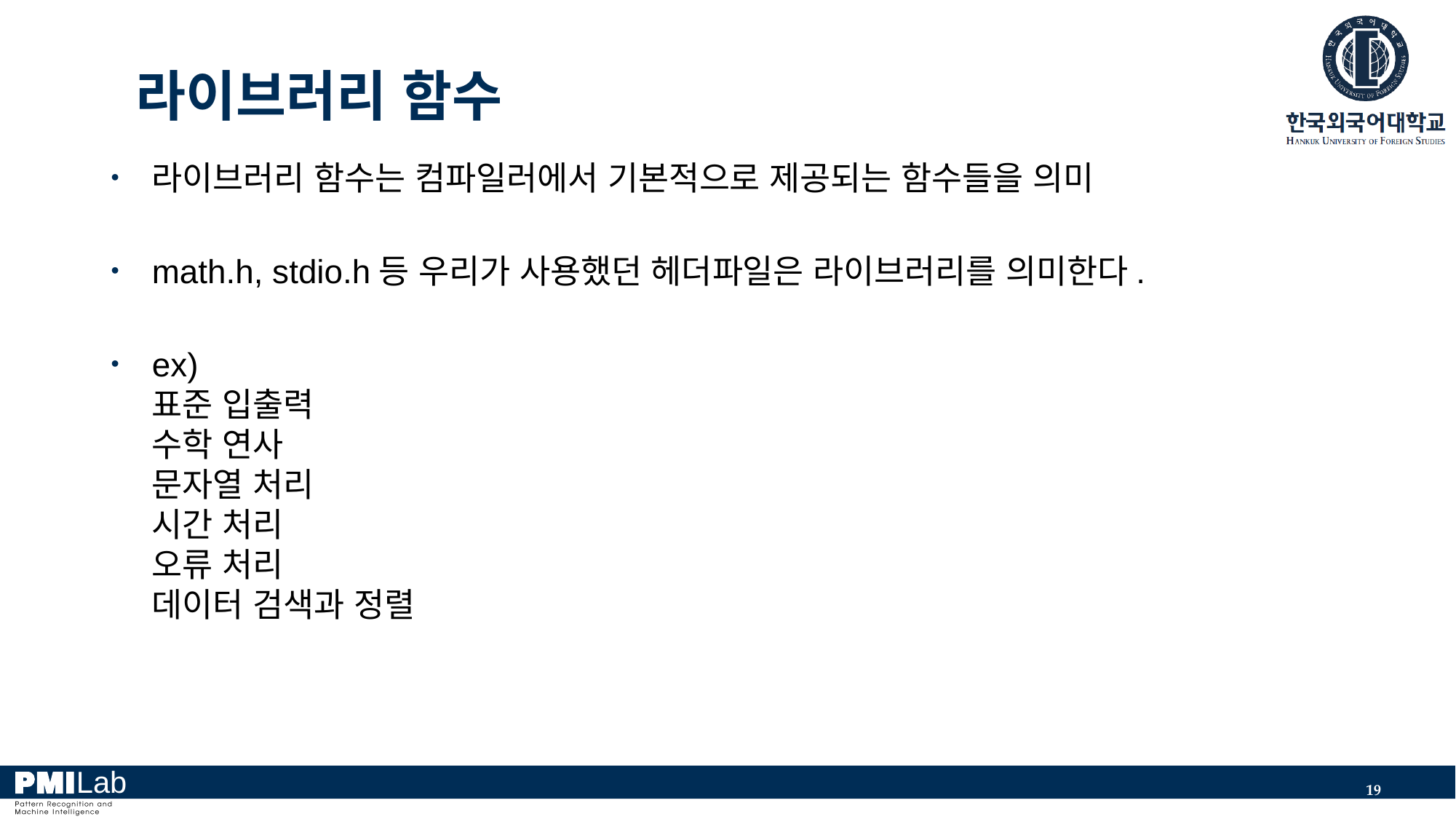

# 라이브러리 함수
라이브러리 함수는 컴파일러에서 기본적으로 제공되는 함수들을 의미

math.h, stdio.h등 우리가 사용했던 헤더파일은 라이브러리를 의미한다.

ex)
표준 입출력
수학 연사
문자열 처리
시간 처리
오류 처리
데이터 검색과 정렬
19